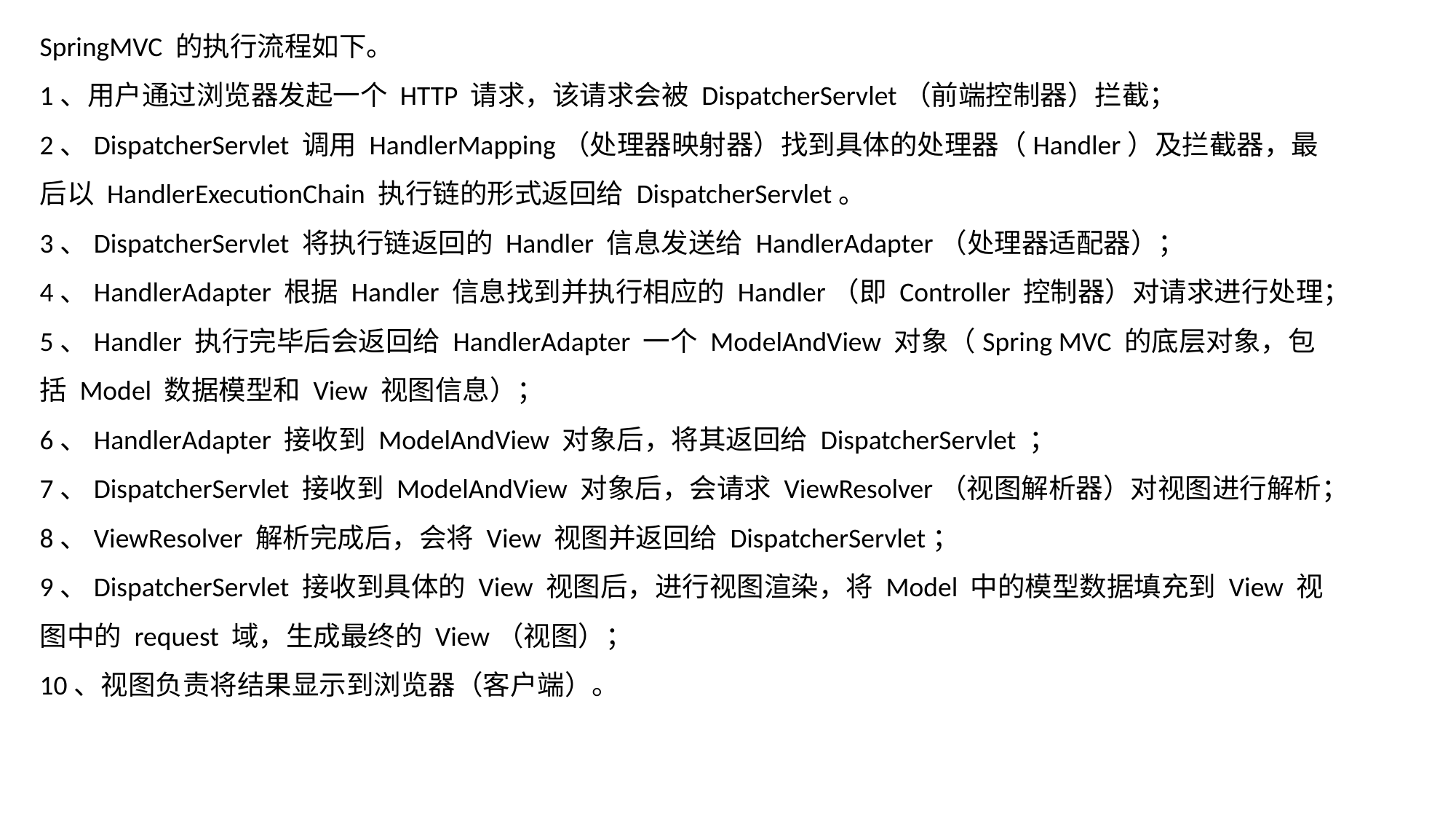

SpringMVC 的执行流程如下。
1、用户通过浏览器发起一个 HTTP 请求，该请求会被 DispatcherServlet（前端控制器）拦截；
2、DispatcherServlet 调用 HandlerMapping（处理器映射器）找到具体的处理器（Handler）及拦截器，最后以 HandlerExecutionChain 执行链的形式返回给 DispatcherServlet。
3、DispatcherServlet 将执行链返回的 Handler 信息发送给 HandlerAdapter（处理器适配器）；
4、HandlerAdapter 根据 Handler 信息找到并执行相应的 Handler（即 Controller 控制器）对请求进行处理；
5、Handler 执行完毕后会返回给 HandlerAdapter 一个 ModelAndView 对象（Spring MVC 的底层对象，包括 Model 数据模型和 View 视图信息）；
6、HandlerAdapter 接收到 ModelAndView 对象后，将其返回给 DispatcherServlet ；
7、DispatcherServlet 接收到 ModelAndView 对象后，会请求 ViewResolver（视图解析器）对视图进行解析；
8、ViewResolver 解析完成后，会将 View 视图并返回给 DispatcherServlet；
9、DispatcherServlet 接收到具体的 View 视图后，进行视图渲染，将 Model 中的模型数据填充到 View 视图中的 request 域，生成最终的 View（视图）；
10、视图负责将结果显示到浏览器（客户端）。